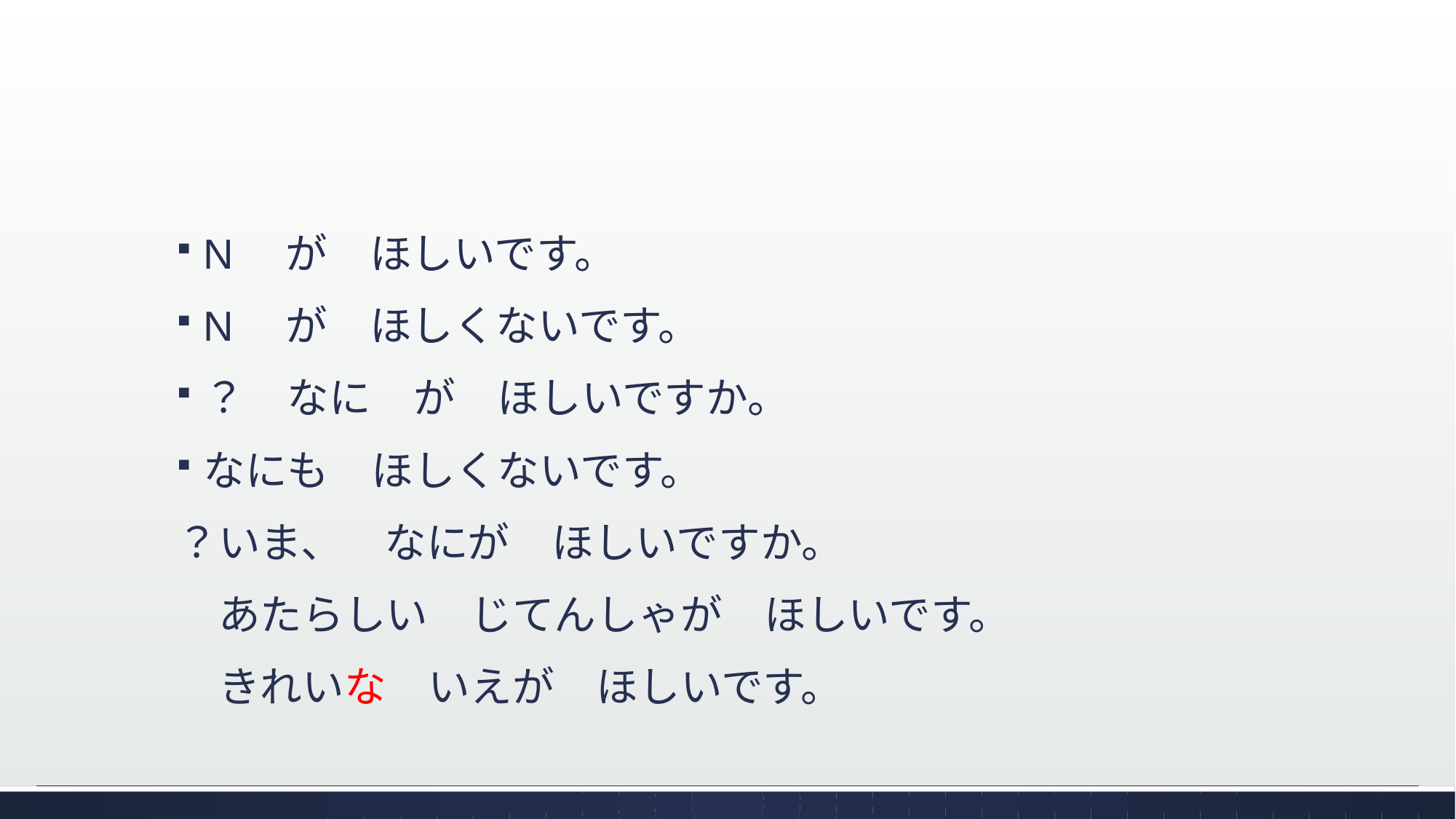

N　が　ほしいです。
N　が　ほしくないです。
？　なに　が　ほしいですか。
なにも　ほしくないです。
？いま、　なにが　ほしいですか。
　あたらしい　じてんしゃが　ほしいです。
　きれいな　いえが　ほしいです。